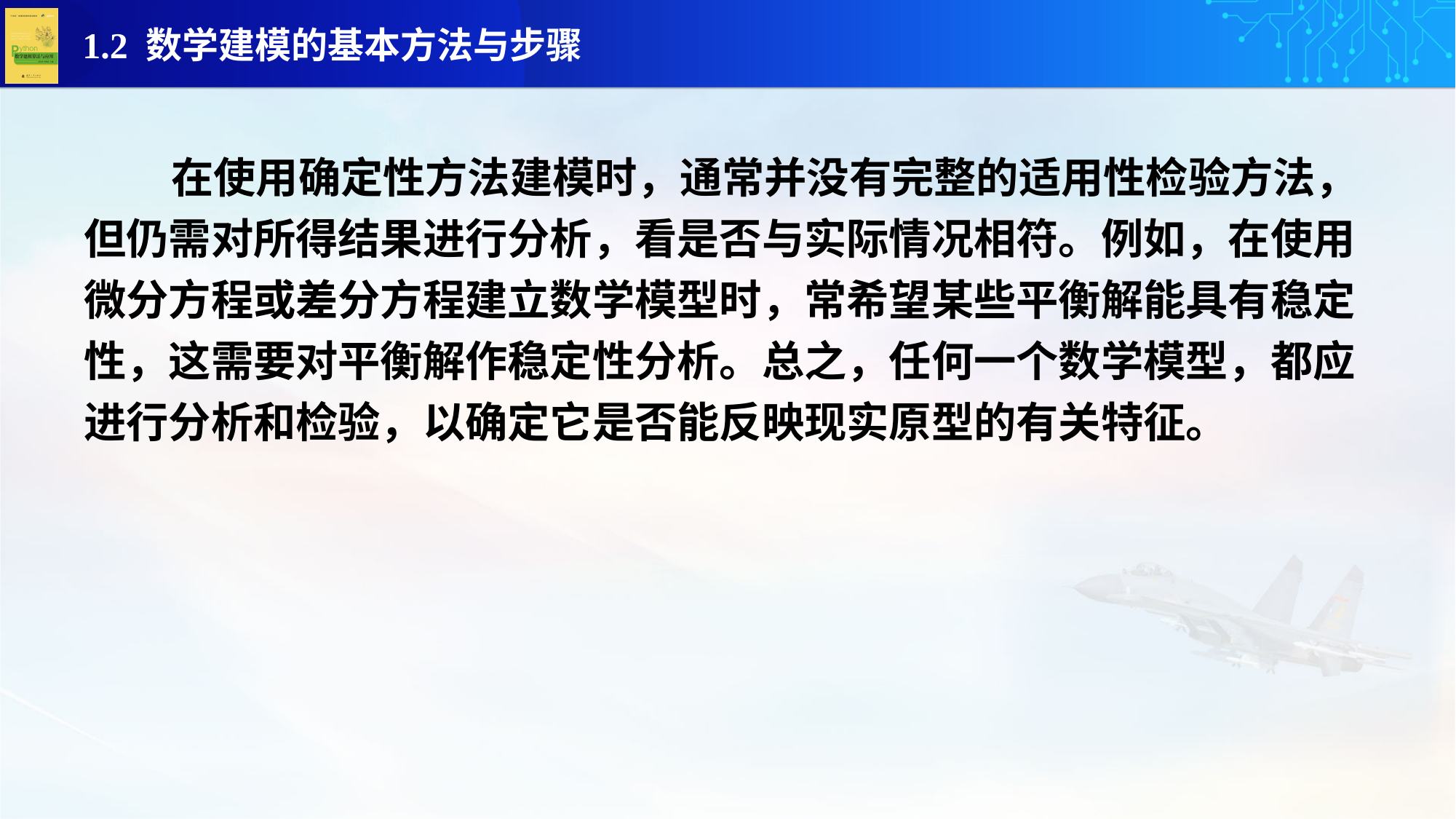

在使用确定性方法建模时，通常并没有完整的适用性检验方法，但仍需对所得结果进行分析，看是否与实际情况相符。例如，在使用微分方程或差分方程建立数学模型时，常希望某些平衡解能具有稳定性，这需要对平衡解作稳定性分析。总之，任何一个数学模型，都应进行分析和检验，以确定它是否能反映现实原型的有关特征。